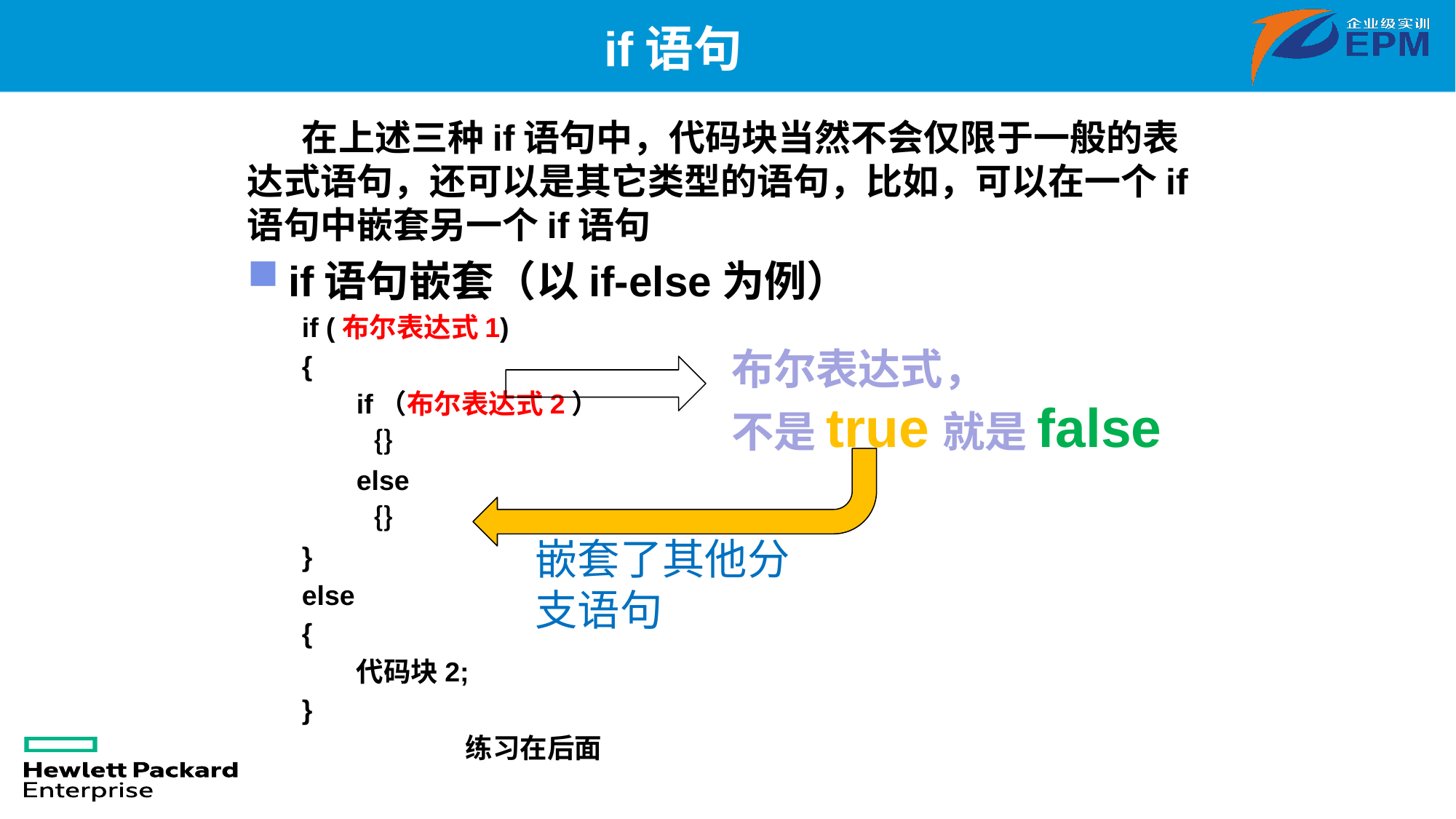

# if语句
在上述三种if语句中，代码块当然不会仅限于一般的表达式语句，还可以是其它类型的语句，比如，可以在一个if语句中嵌套另一个if语句
if语句嵌套（以if-else为例）
if (布尔表达式1)
{
	if（布尔表达式2）
	｛｝
	else
	｛｝
}
else
{
	代码块2;
}
		练习在后面

布尔表达式，
不是true就是false

嵌套了其他分支语句